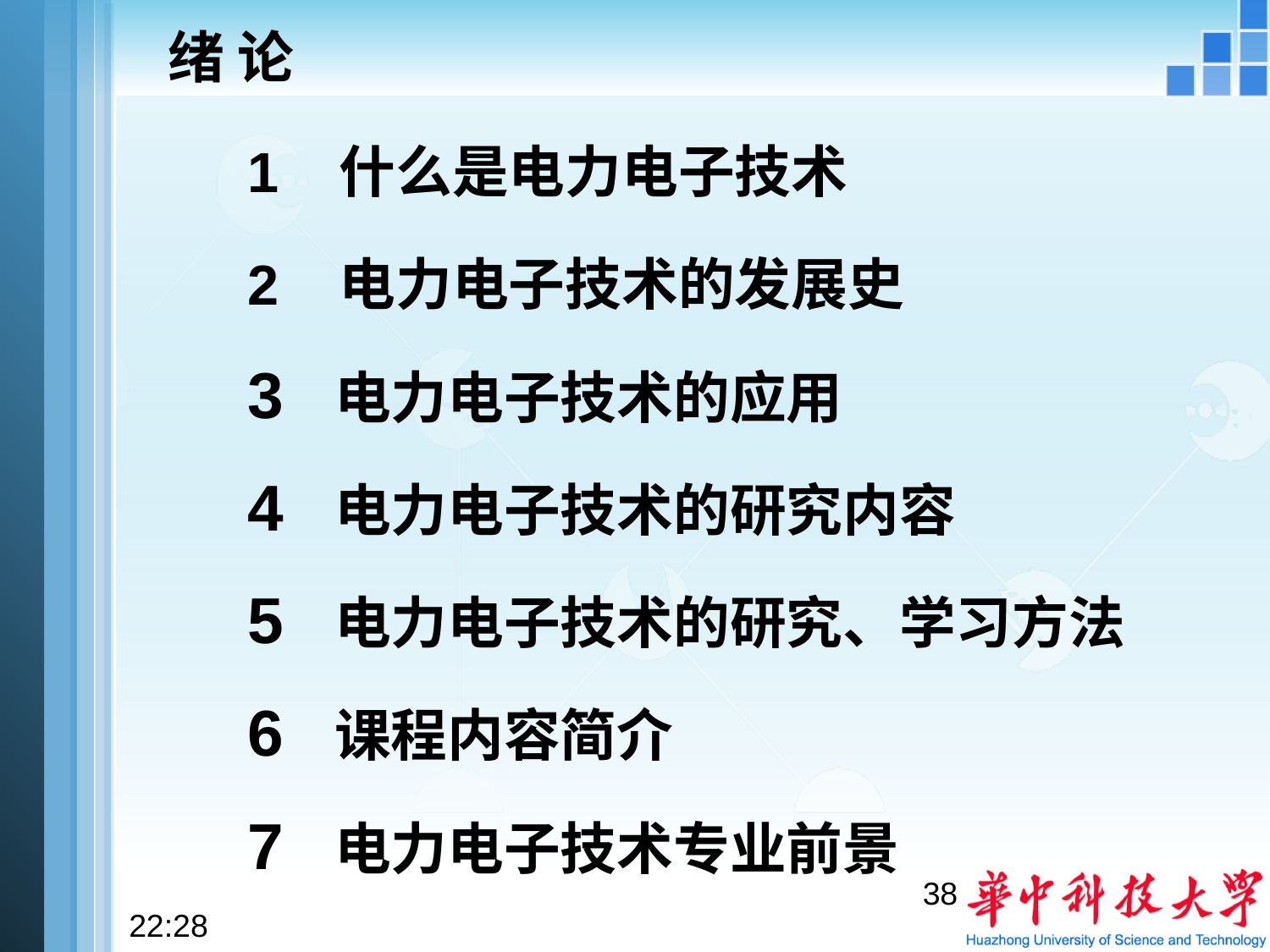

# 绪 论
1   什么是电力电子技术
2   电力电子技术的发展史
  电力电子技术的应用
  电力电子技术的研究内容
  电力电子技术的研究、学习方法
  课程内容简介
  电力电子技术专业前景
38
22:28